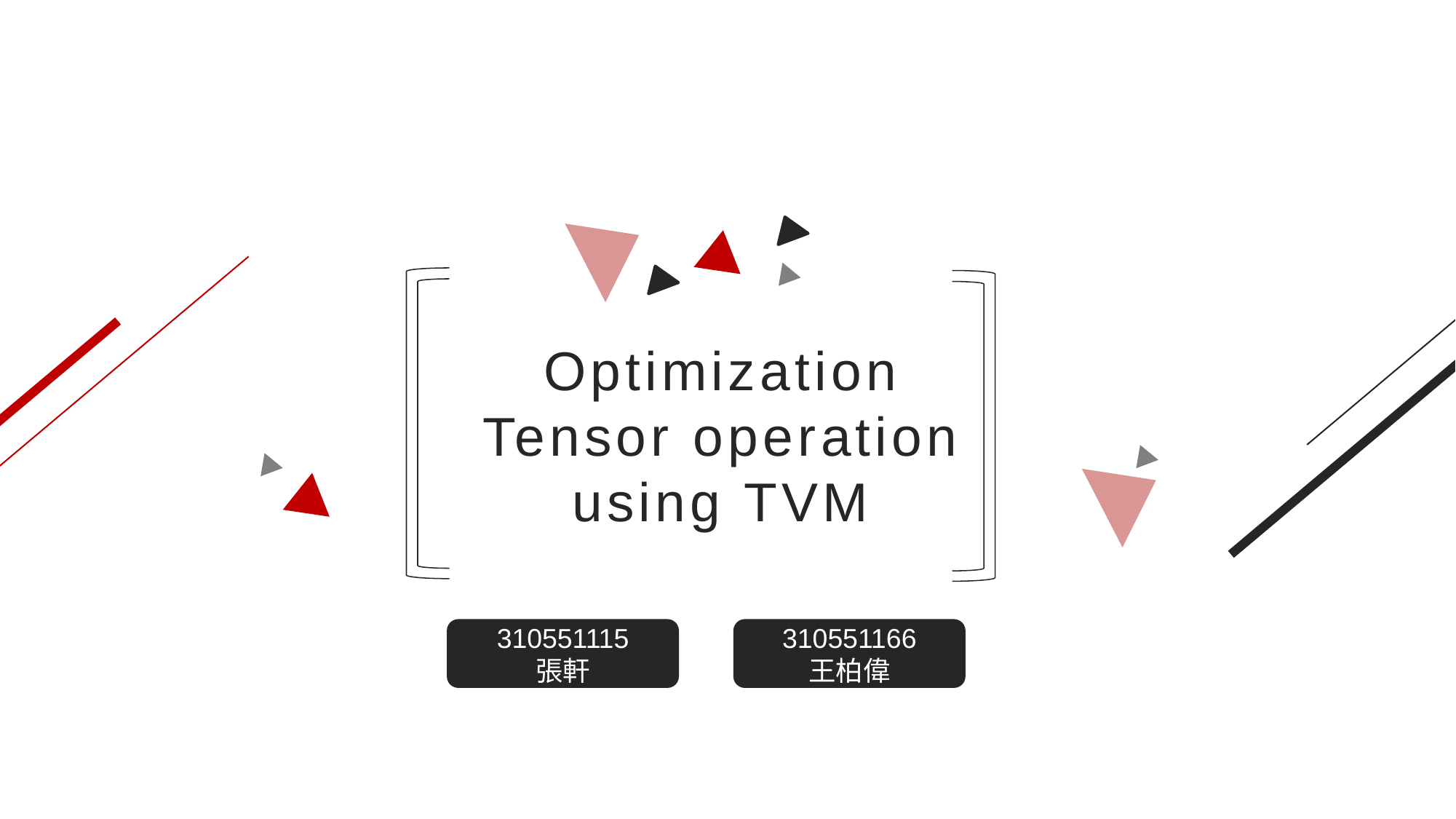

Optimization
Tensor operation
using TVM

310551115
張軒
310551166
王柏偉